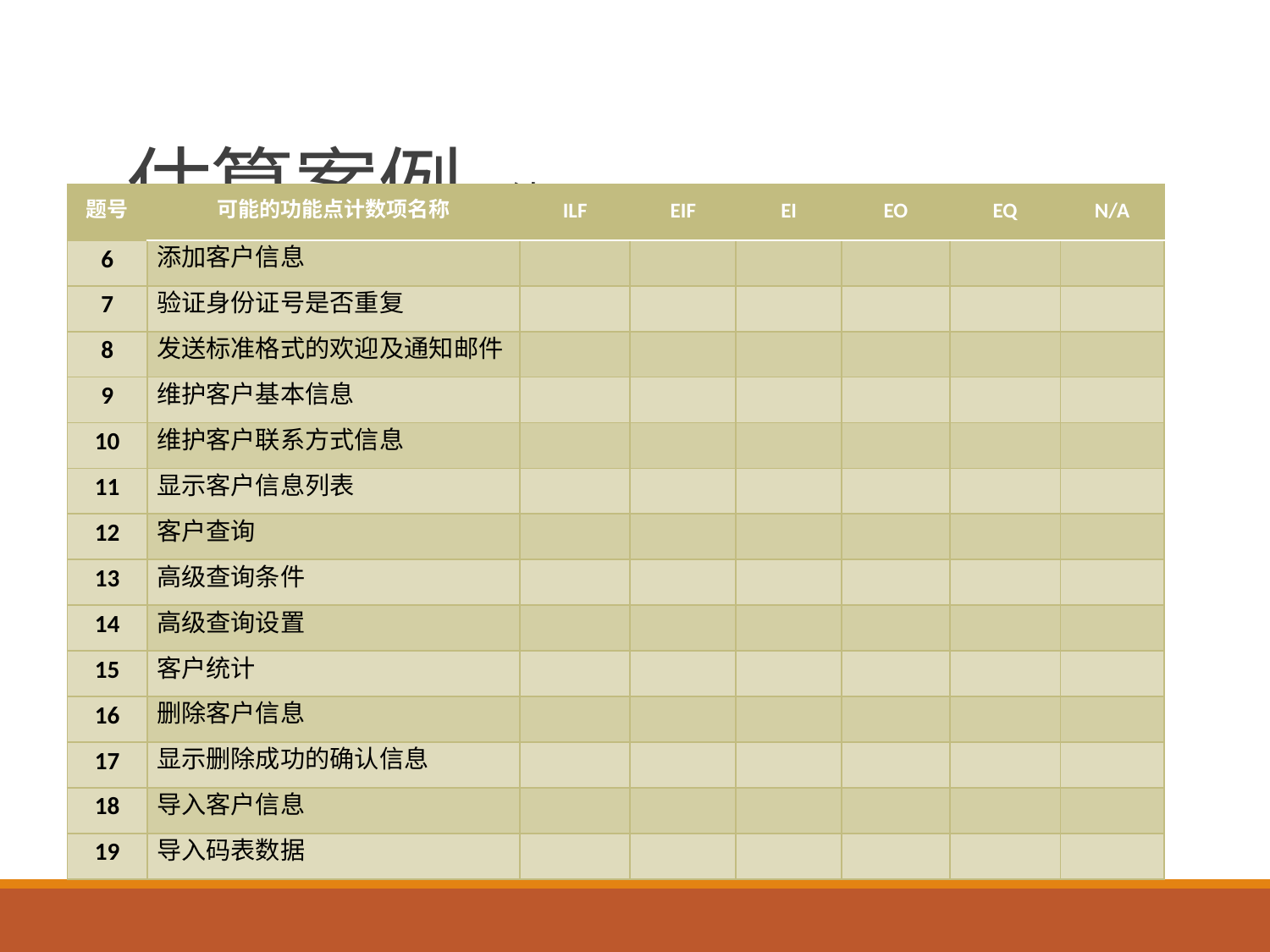

# 估算案例-续
| 题号 | 可能的功能点计数项名称 | ILF | EIF | EI | EO | EQ | N/A |
| --- | --- | --- | --- | --- | --- | --- | --- |
| 6 | 添加客户信息 |  |  |  |  |  |  |
| 7 | 验证身份证号是否重复 |  |  |  |  |  |  |
| 8 | 发送标准格式的欢迎及通知邮件 |  |  |  |  |  |  |
| 9 | 维护客户基本信息 |  |  |  |  |  |  |
| 10 | 维护客户联系方式信息 |  |  |  |  |  |  |
| 11 | 显示客户信息列表 |  |  |  |  |  |  |
| 12 | 客户查询 |  |  |  |  |  |  |
| 13 | 高级查询条件 |  |  |  |  |  |  |
| 14 | 高级查询设置 |  |  |  |  |  |  |
| 15 | 客户统计 |  |  |  |  |  |  |
| 16 | 删除客户信息 |  |  |  |  |  |  |
| 17 | 显示删除成功的确认信息 |  |  |  |  |  |  |
| 18 | 导入客户信息 |  |  |  |  |  |  |
| 19 | 导入码表数据 |  |  |  |  |  |  |